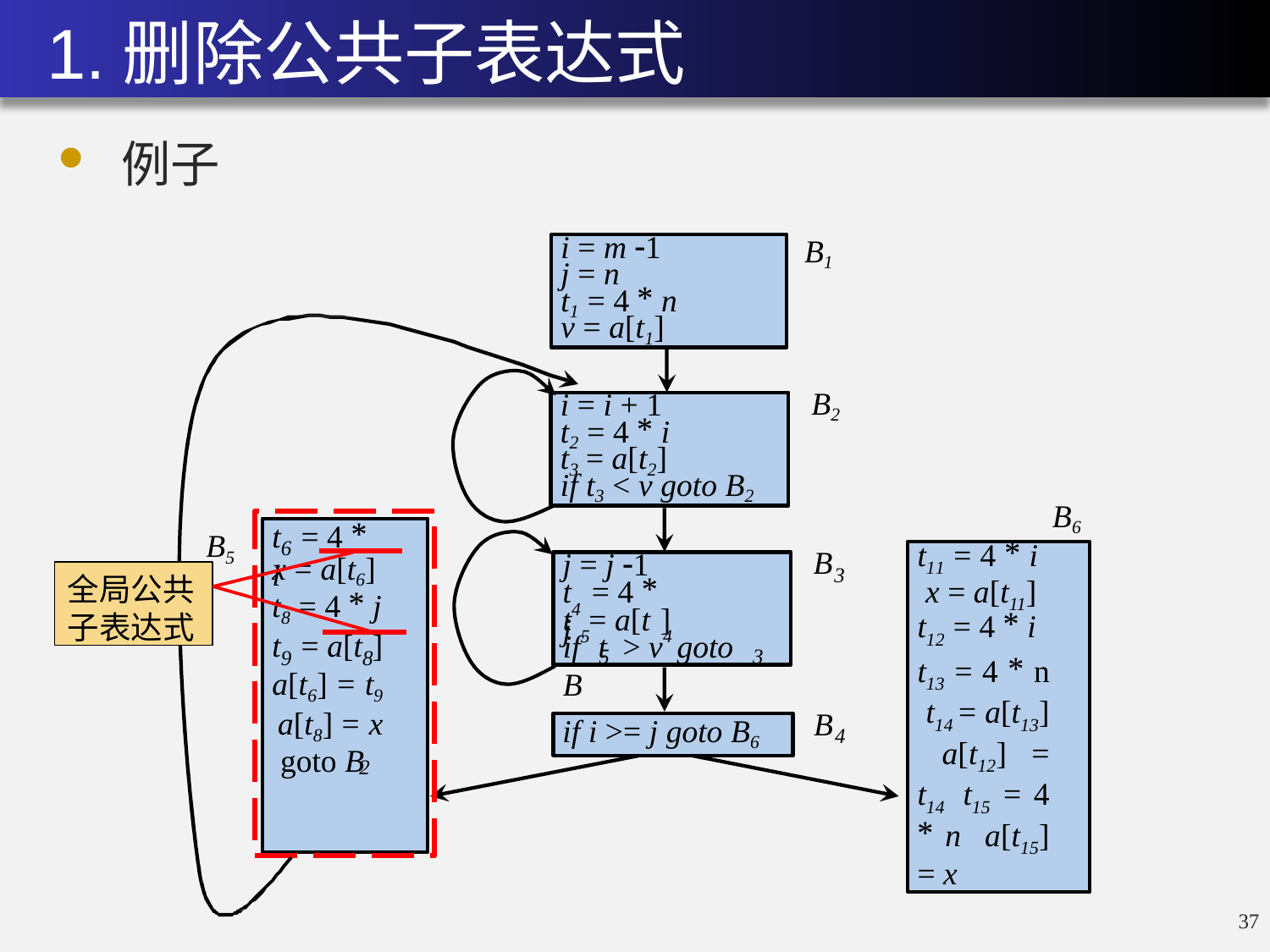

1.删除公共子表达式
例子
i = m −1
B1

j = n
t1 = 4 * n
v = a[t1]

B2
i = i + 1

t2 = 4 * i
t3 = a[t2]
if t3 < v goto B2
B6
t	= 4 * i

B5
6
B
t11 = 4 * i  x = a[t11]
t12 = 4 * i
t13 = 4 * n  t14 = a[t13]  a[t12] = t14  t15 = 4 * n  a[t15] = x
j = j −1

x = a[t6]
t8 = 4 * j

3
全局公共
子表达式
t	= 4 * j
t4 = a[t ]
if5 t	> v4 goto B
t	= a[t ]
5	3
9	8
a[t6] = t9  a[t8] = x  goto B

B
if i >= j goto B6
4
2
37